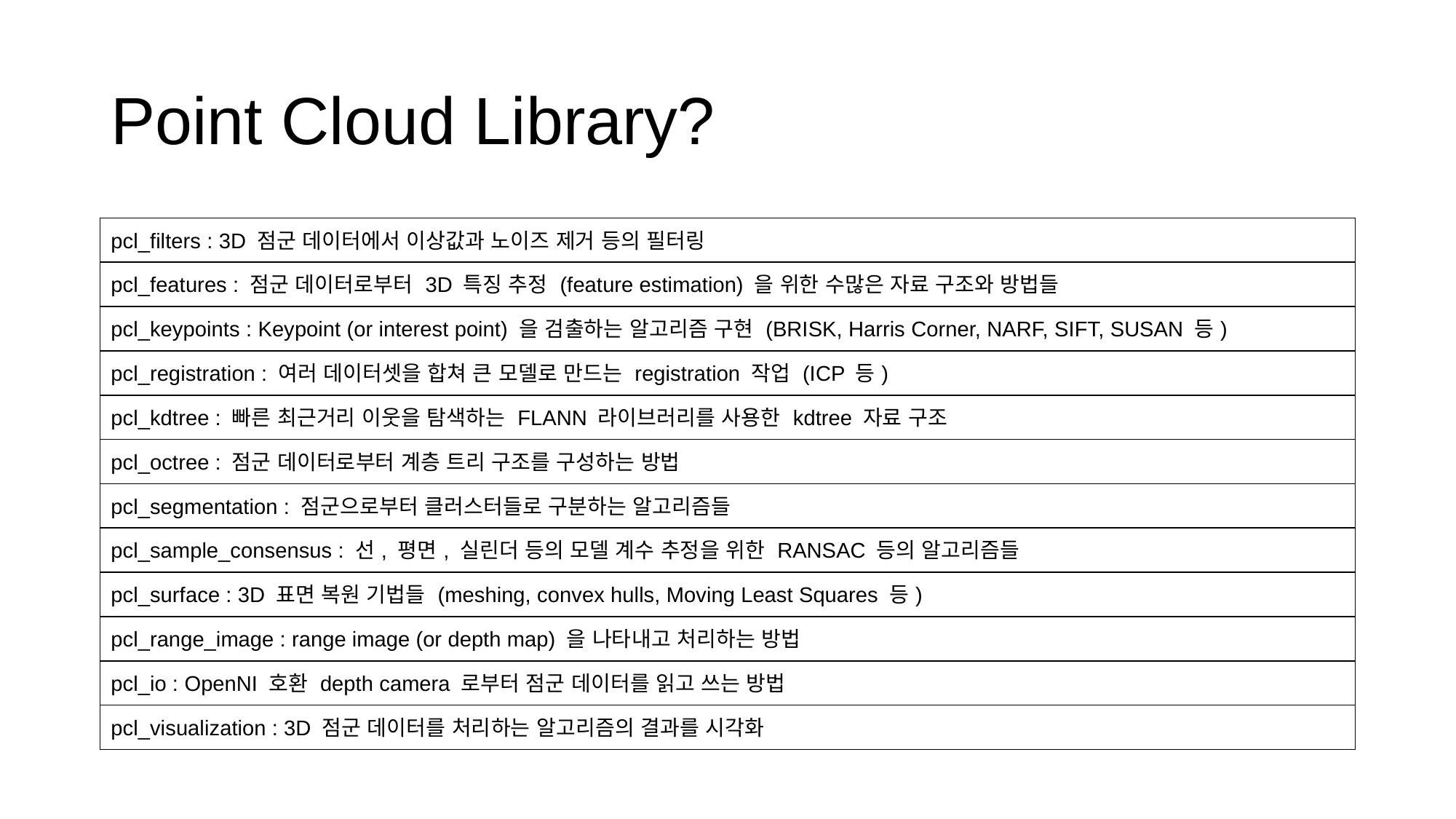

# Point Cloud Library?
| pcl\_filters : 3D 점군 데이터에서 이상값과 노이즈 제거 등의 필터링 |
| --- |
| pcl\_features : 점군 데이터로부터 3D 특징 추정 (feature estimation) 을 위한 수많은 자료 구조와 방법들 |
| pcl\_keypoints : Keypoint (or interest point) 을 검출하는 알고리즘 구현 (BRISK, Harris Corner, NARF, SIFT, SUSAN 등) |
| pcl\_registration : 여러 데이터셋을 합쳐 큰 모델로 만드는 registration 작업 (ICP 등) |
| pcl\_kdtree : 빠른 최근거리 이웃을 탐색하는 FLANN 라이브러리를 사용한 kdtree 자료 구조 |
| pcl\_octree : 점군 데이터로부터 계층 트리 구조를 구성하는 방법 |
| pcl\_segmentation : 점군으로부터 클러스터들로 구분하는 알고리즘들 |
| pcl\_sample\_consensus : 선, 평면, 실린더 등의 모델 계수 추정을 위한 RANSAC 등의 알고리즘들 |
| pcl\_surface : 3D 표면 복원 기법들 (meshing, convex hulls, Moving Least Squares 등) |
| pcl\_range\_image : range image (or depth map) 을 나타내고 처리하는 방법 |
| pcl\_io : OpenNI 호환 depth camera 로부터 점군 데이터를 읽고 쓰는 방법 |
| pcl\_visualization : 3D 점군 데이터를 처리하는 알고리즘의 결과를 시각화 |